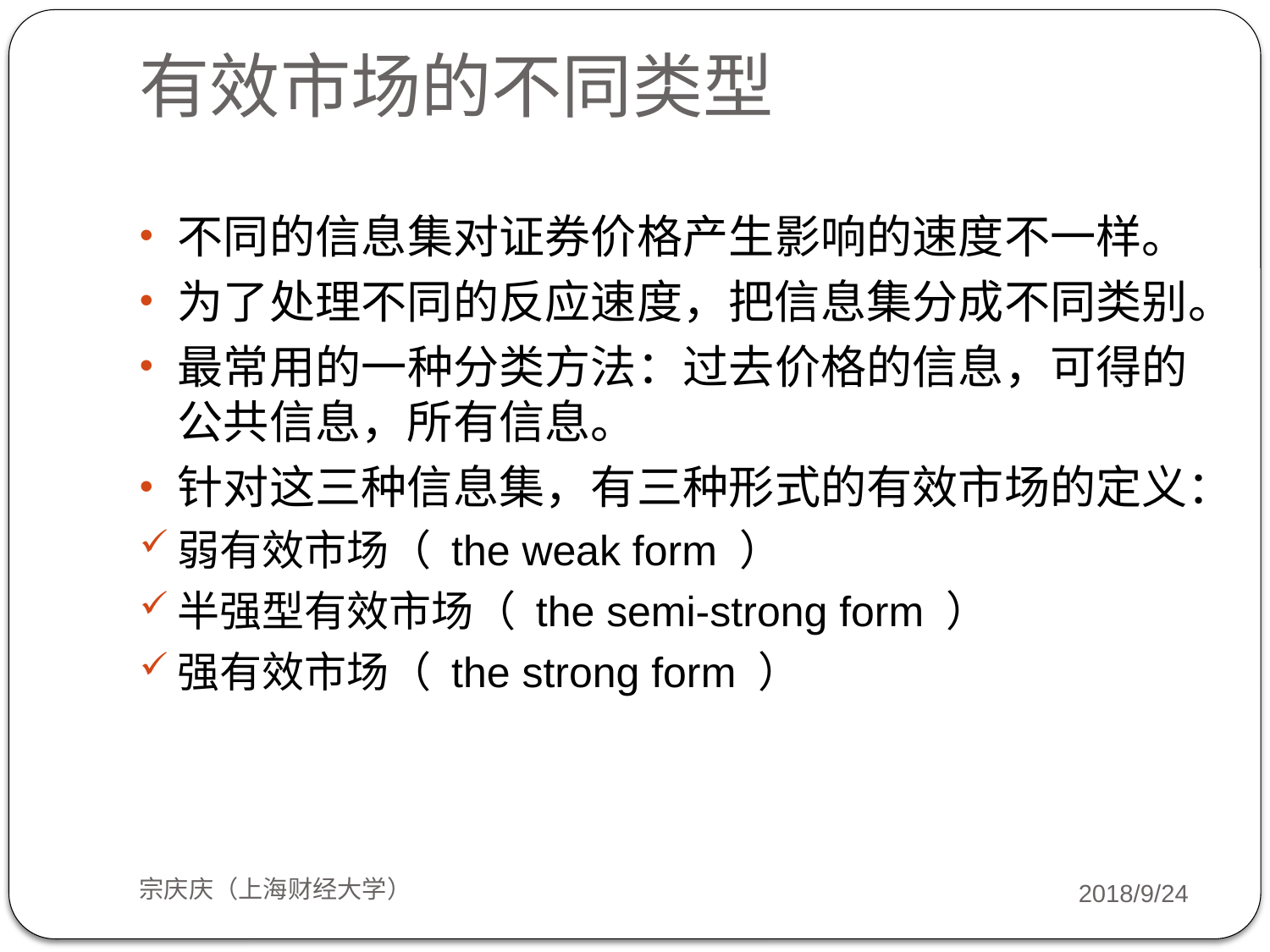

# 有效市场的不同类型
不同的信息集对证券价格产生影响的速度不一样。
为了处理不同的反应速度，把信息集分成不同类别。
最常用的一种分类方法：过去价格的信息，可得的公共信息，所有信息。
针对这三种信息集，有三种形式的有效市场的定义：
弱有效市场（ the weak form ）
半强型有效市场（ the semi-strong form ）
强有效市场（ the strong form ）
宗庆庆（上海财经大学）
2018/9/24